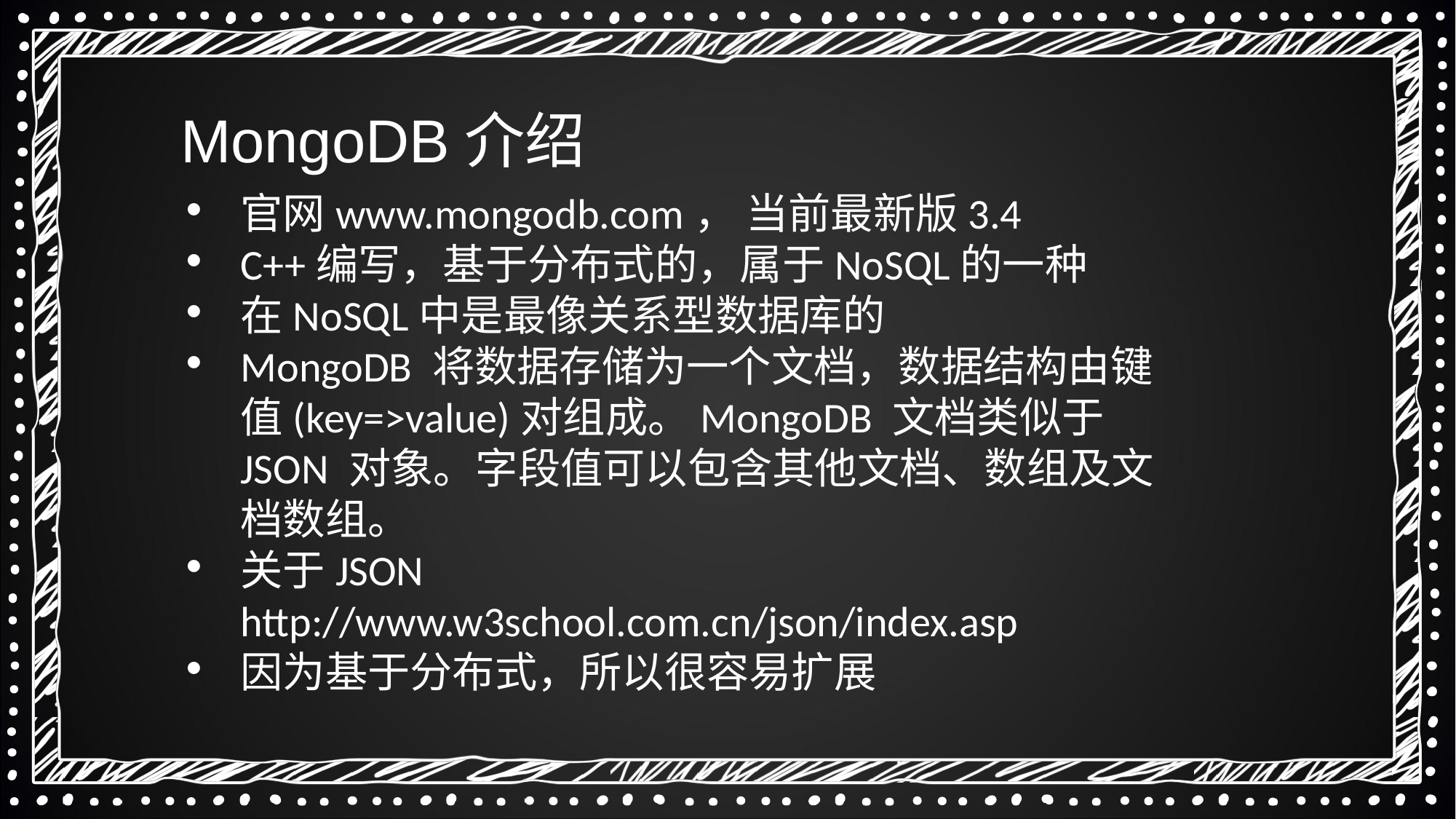

MongoDB介绍
官网www.mongodb.com， 当前最新版3.4
C++编写，基于分布式的，属于NoSQL的一种
在NoSQL中是最像关系型数据库的
MongoDB 将数据存储为一个文档，数据结构由键值(key=>value)对组成。MongoDB 文档类似于 JSON 对象。字段值可以包含其他文档、数组及文档数组。
关于JSON http://www.w3school.com.cn/json/index.asp
因为基于分布式，所以很容易扩展